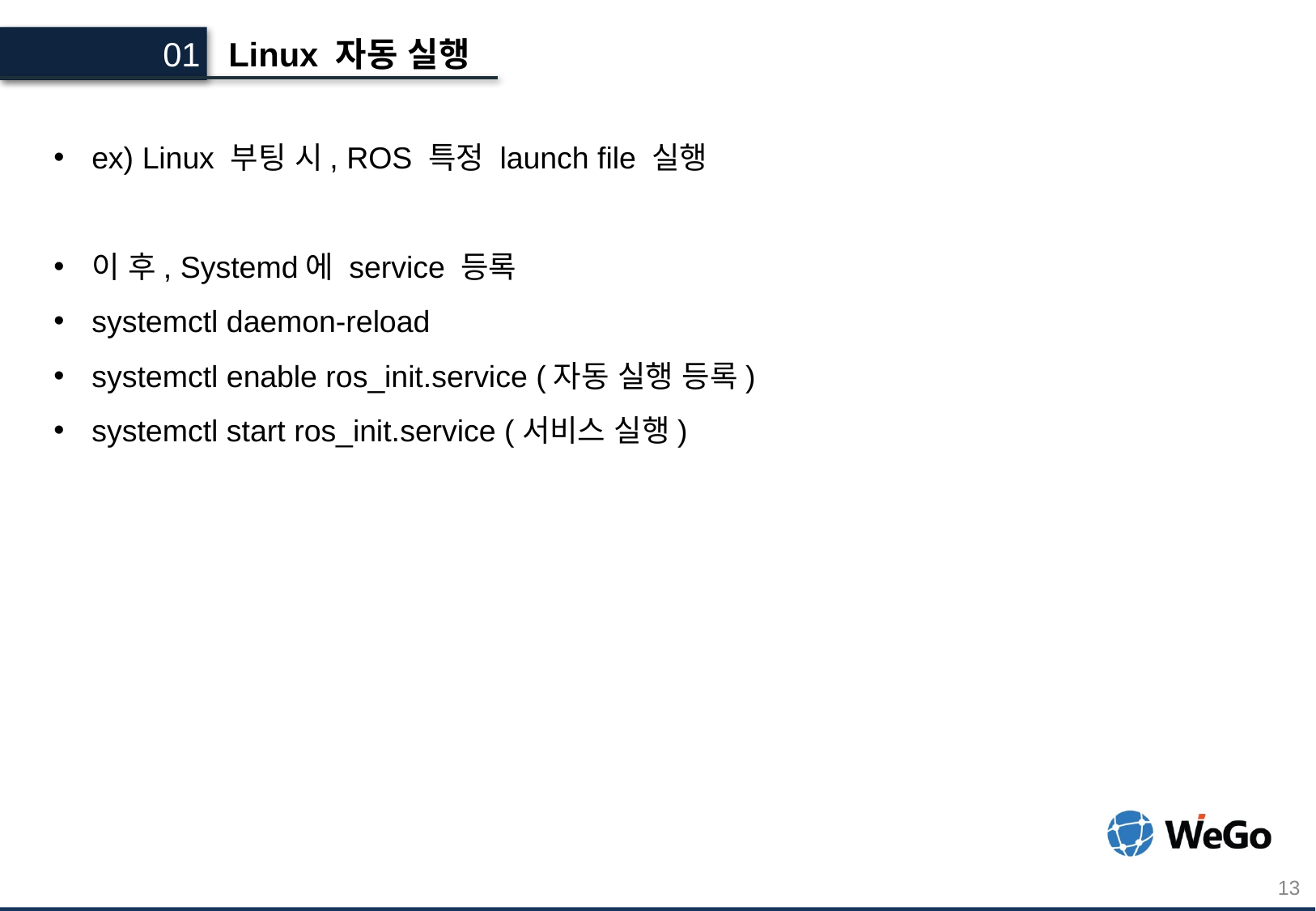

Linux 자동 실행

01.
ex) Linux 부팅 시, ROS 특정 launch file 실행

이 후, Systemd에 service 등록
systemctl daemon-reload
systemctl enable ros_init.service (자동 실행 등록)
systemctl start ros_init.service (서비스 실행)
13